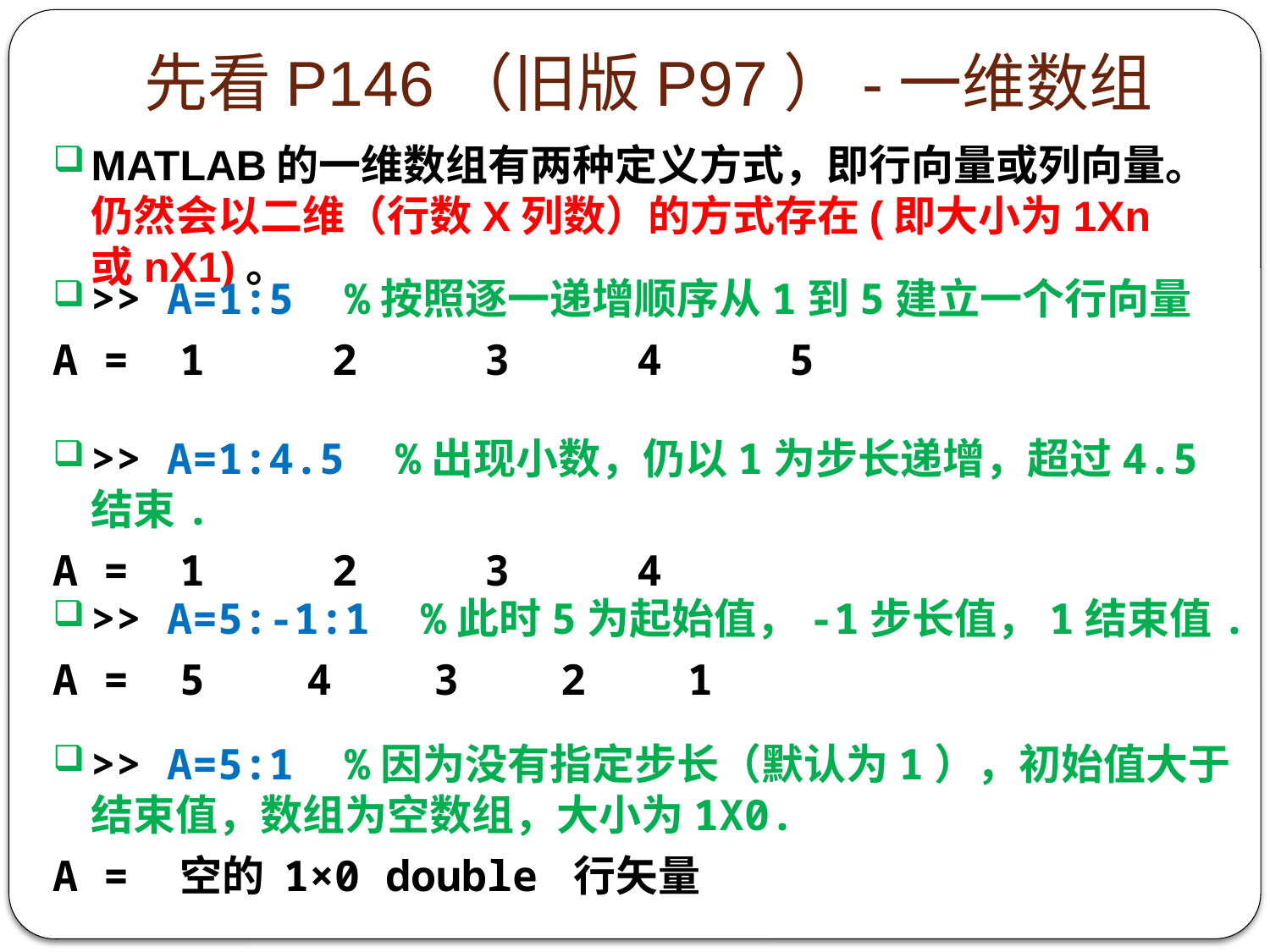

# 先看P146（旧版P97）-一维数组
MATLAB的一维数组有两种定义方式，即行向量或列向量。仍然会以二维（行数X列数）的方式存在(即大小为1Xn或nX1)。
>> A=1:5  %按照逐一递增顺序从1到5建立一个行向量
A =	1     2     3     4     5
>> A=1:4.5  %出现小数，仍以1为步长递增，超过4.5结束.
A =	1     2     3     4
>> A=5:-1:1  %此时5为起始值，-1步长值，1结束值.
A =	5	4	3	2	1
>> A=5:1  %因为没有指定步长（默认为1），初始值大于结束值，数组为空数组，大小为1X0.
A =	空的 1×0 double 行矢量